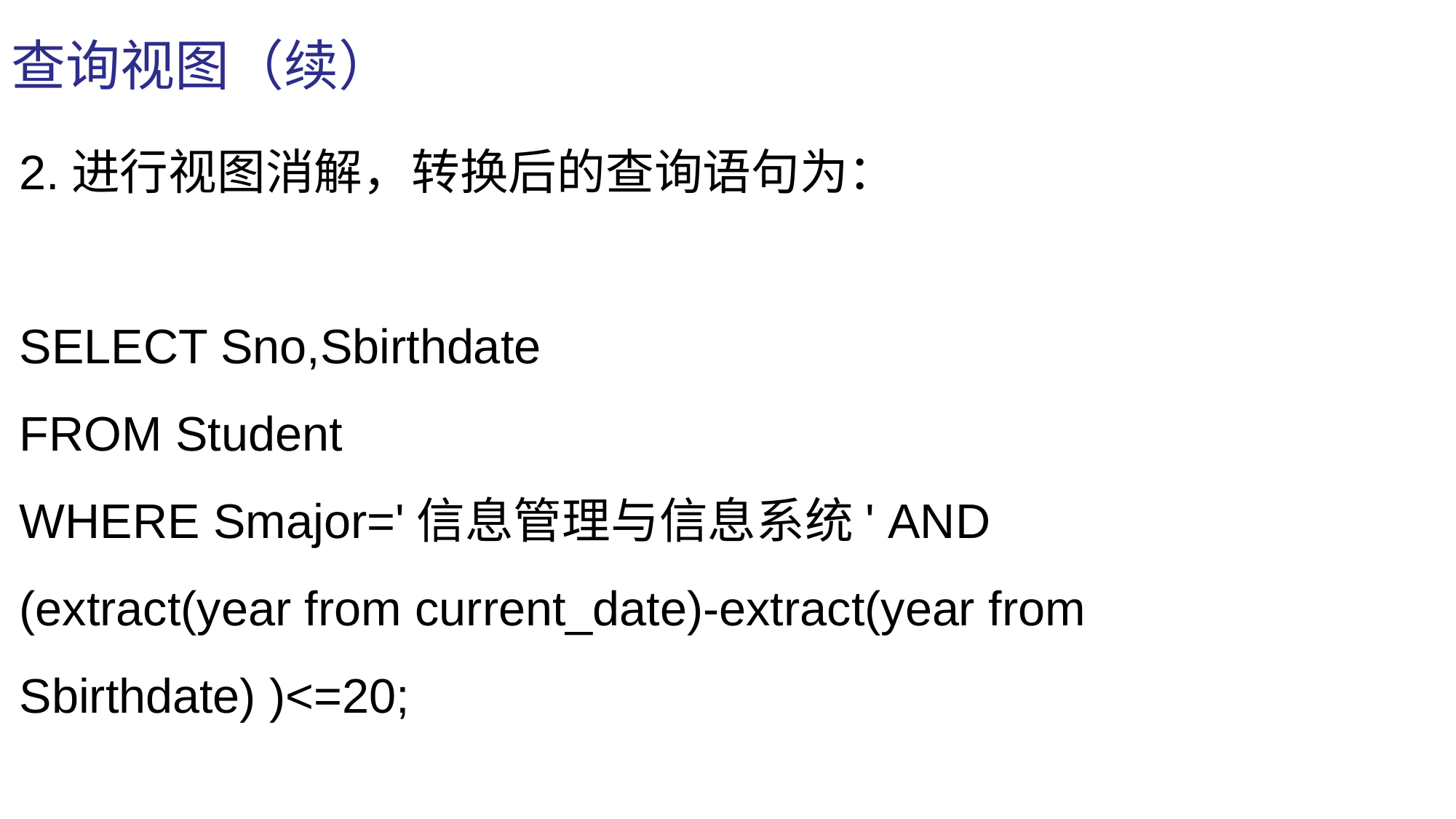

查询视图（续）
2.进行视图消解，转换后的查询语句为：

SELECT Sno,Sbirthdate
FROM Student
WHERE Smajor='信息管理与信息系统' AND
(extract(year from current_date)-extract(year from Sbirthdate) )<=20;